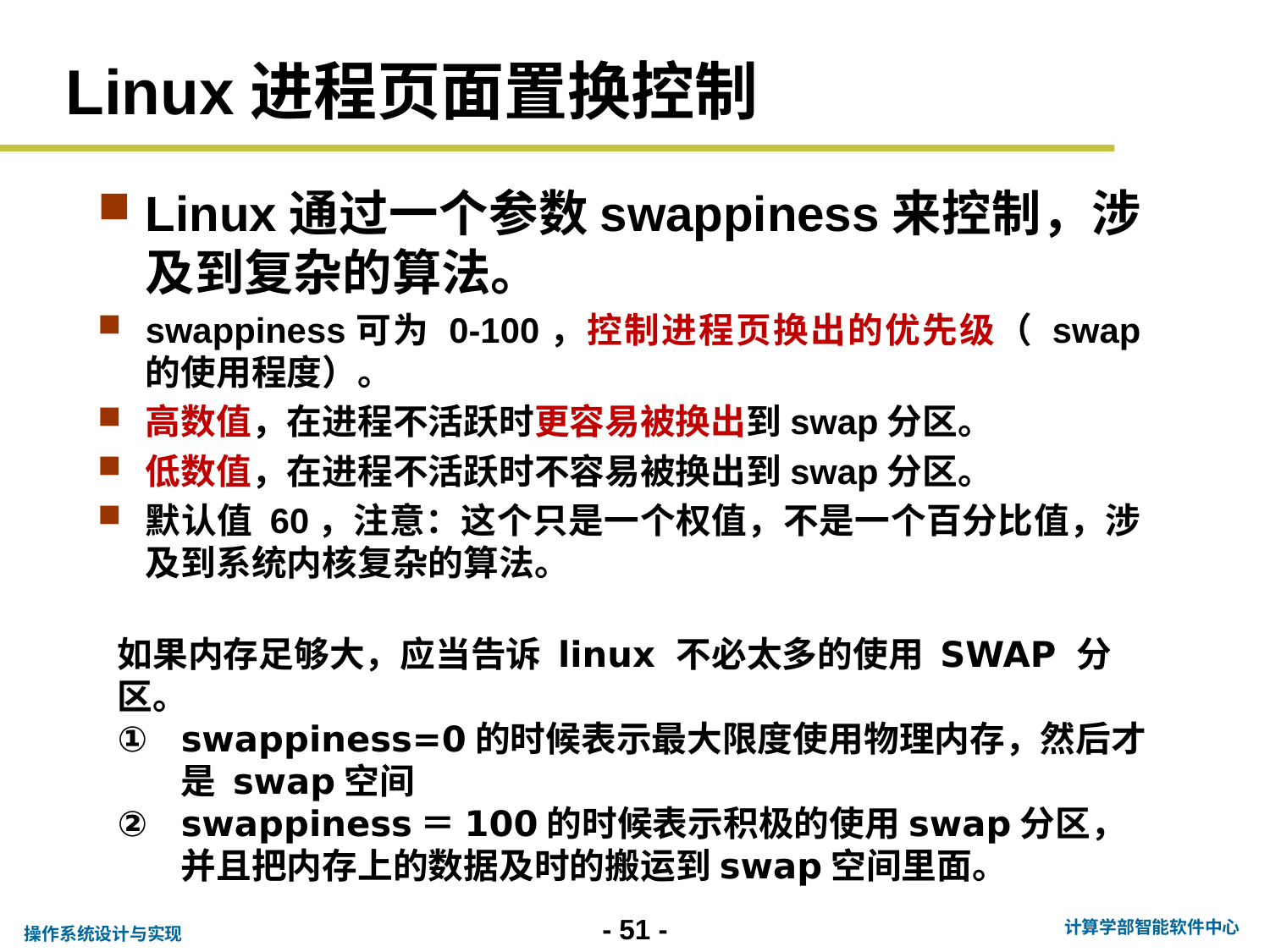

# Linux进程页面置换控制
Linux通过一个参数swappiness来控制，涉及到复杂的算法。
swappiness可为 0-100，控制进程页换出的优先级（ swap 的使用程度）。
高数值，在进程不活跃时更容易被换出到swap分区。
低数值，在进程不活跃时不容易被换出到swap分区。
默认值 60，注意：这个只是一个权值，不是一个百分比值，涉及到系统内核复杂的算法。

如果内存足够大，应当告诉 linux 不必太多的使用 SWAP 分区。
swappiness=0的时候表示最大限度使用物理内存，然后才是 swap空间
swappiness＝100的时候表示积极的使用swap分区，并且把内存上的数据及时的搬运到swap空间里面。